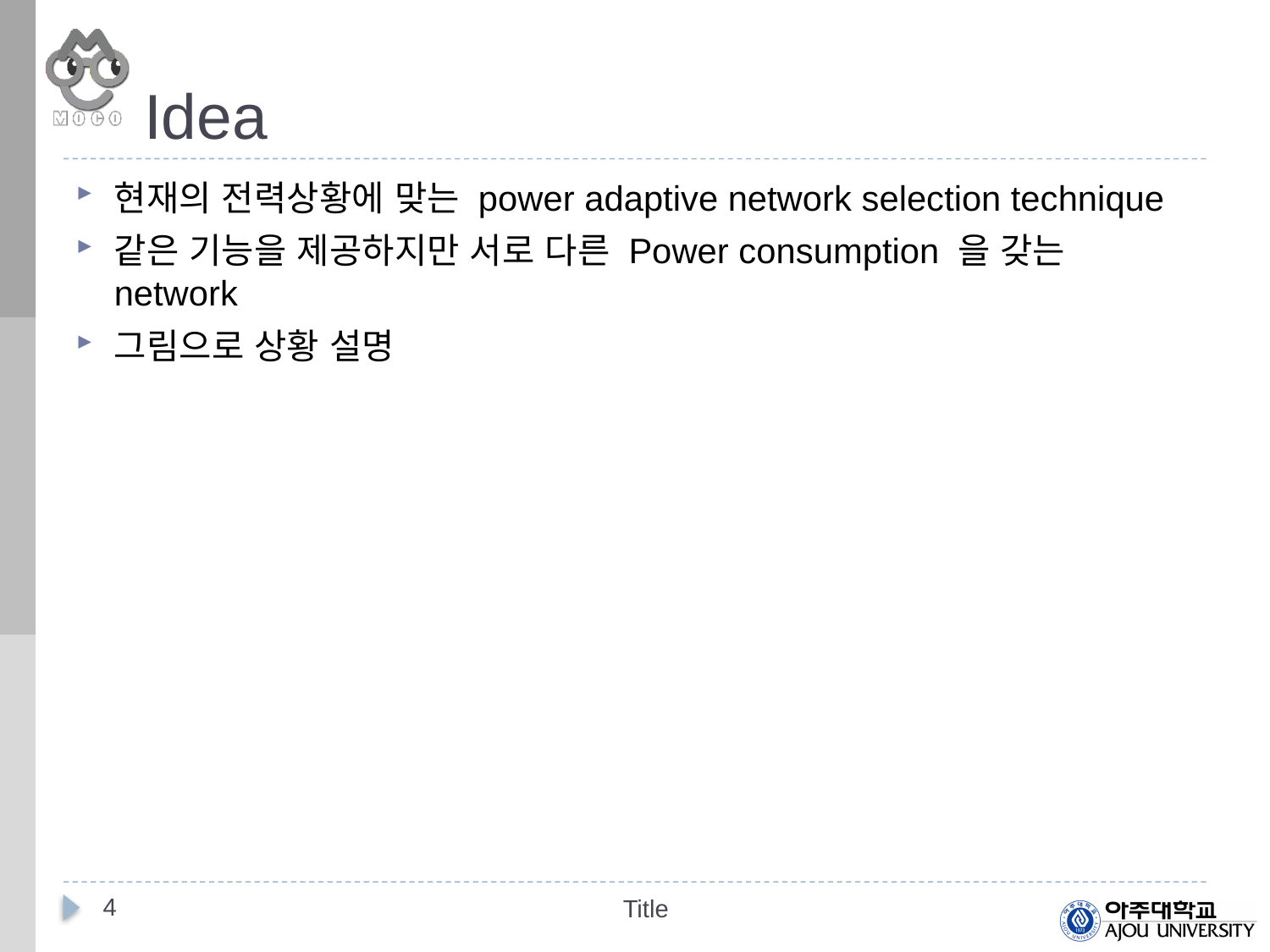

# Idea
현재의 전력상황에 맞는 power adaptive network selection technique
같은 기능을 제공하지만 서로 다른 Power consumption 을 갖는 network
그림으로 상황 설명
4
Title